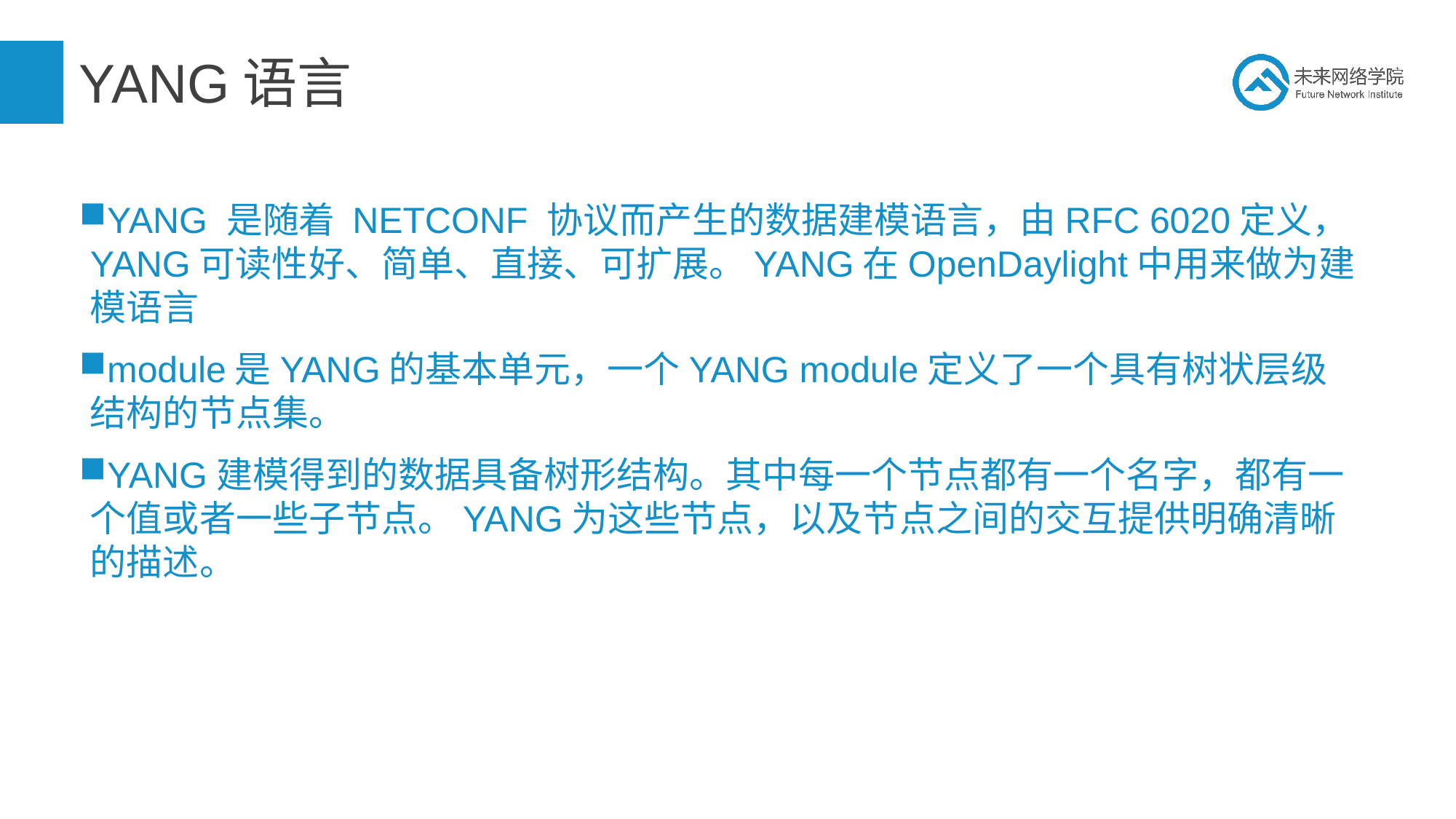

# YANG语言
YANG 是随着 NETCONF 协议而产生的数据建模语言，由RFC 6020定义，YANG可读性好、简单、直接、可扩展。YANG在OpenDaylight中用来做为建模语言
module是YANG的基本单元，一个YANG module定义了一个具有树状层级结构的节点集。
YANG建模得到的数据具备树形结构。其中每一个节点都有一个名字，都有一个值或者一些子节点。YANG为这些节点，以及节点之间的交互提供明确清晰的描述。